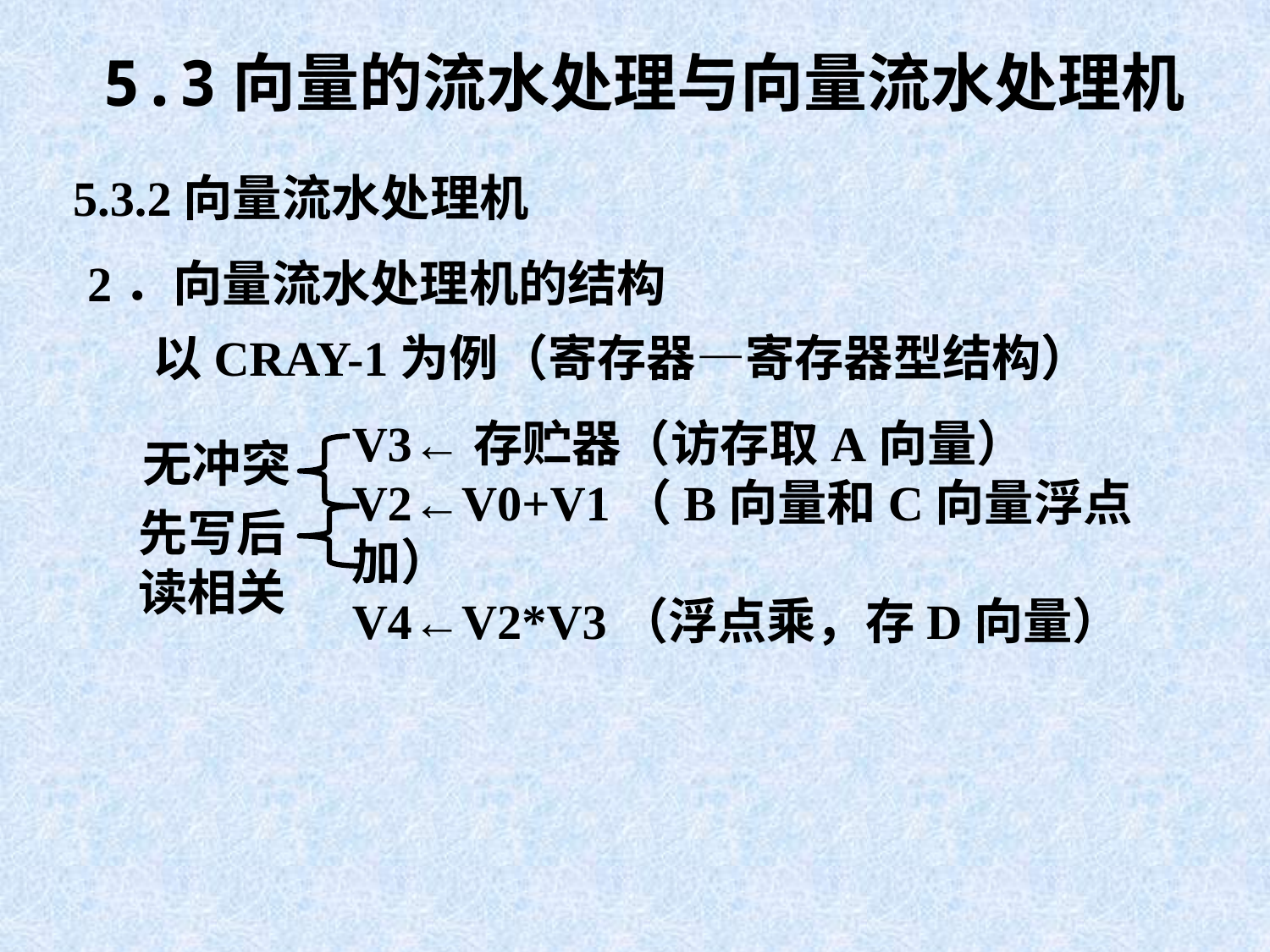

5.3向量的流水处理与向量流水处理机
5.3.2向量流水处理机
2．向量流水处理机的结构
以CRAY-1为例（寄存器—寄存器型结构）
V3←存贮器（访存取A向量）
V2←V0+V1（B向量和C向量浮点加）
V4←V2*V3（浮点乘，存D向量）
无冲突

先写后
读相关